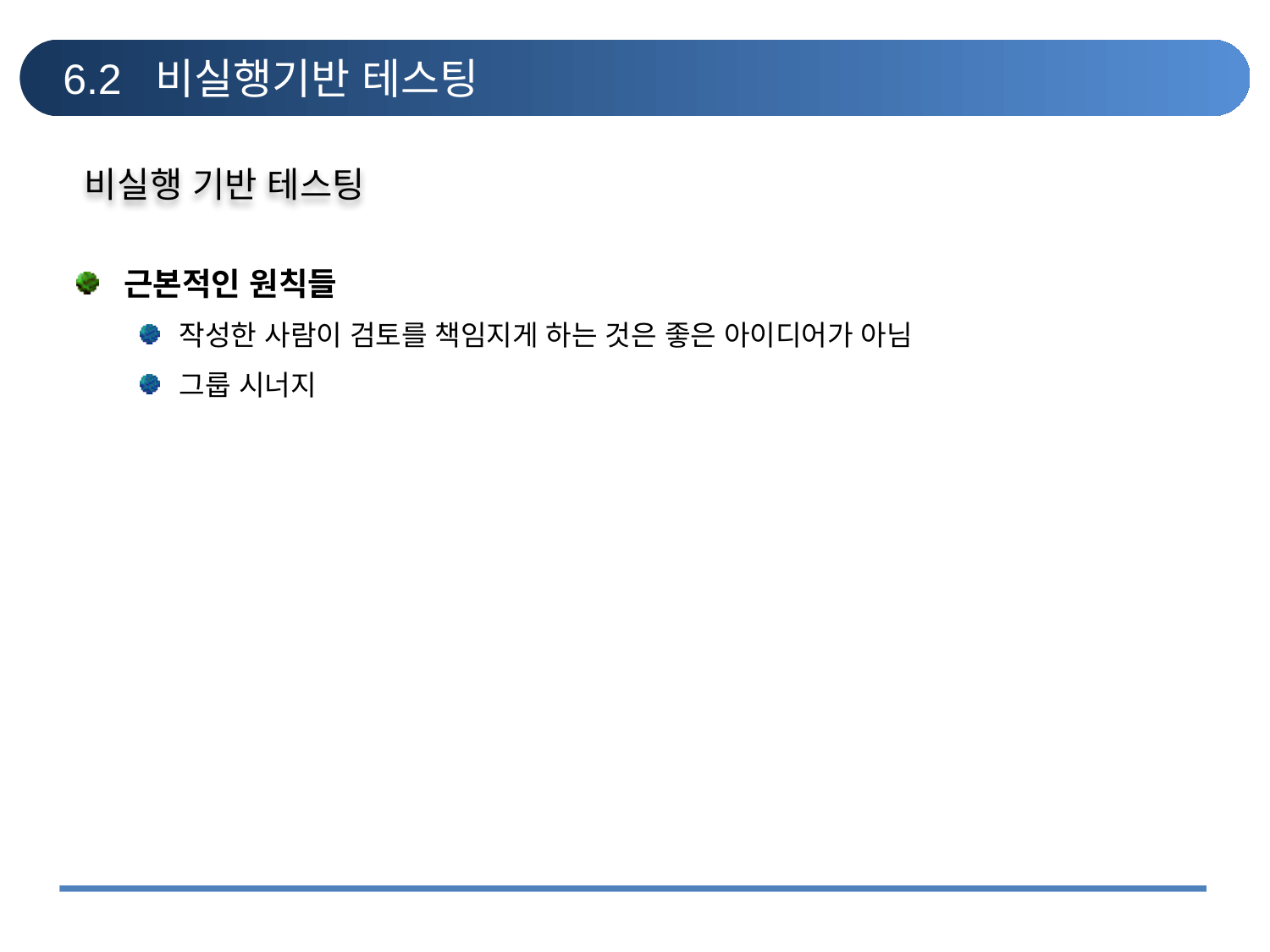

# 6.2  비실행기반 테스팅
비실행 기반 테스팅
근본적인 원칙들
작성한 사람이 검토를 책임지게 하는 것은 좋은 아이디어가 아님
그룹 시너지